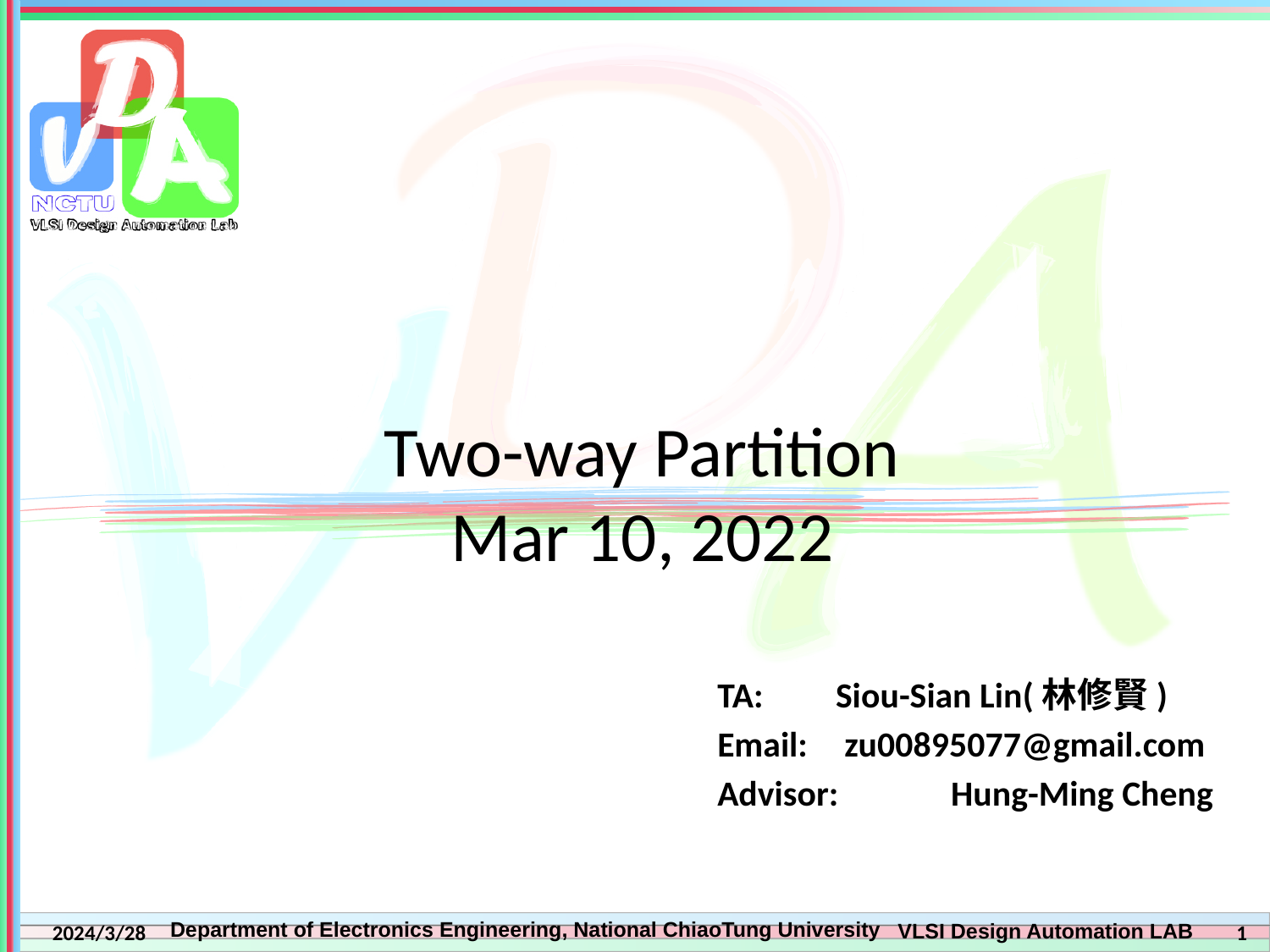

# Two-way Partition Mar 10, 2022
TA:         Siou-Sian Lin(林修賢)
Email:	zu00895077@gmail.com
Advisor:              Hung-Ming Cheng
1
2024/3/28